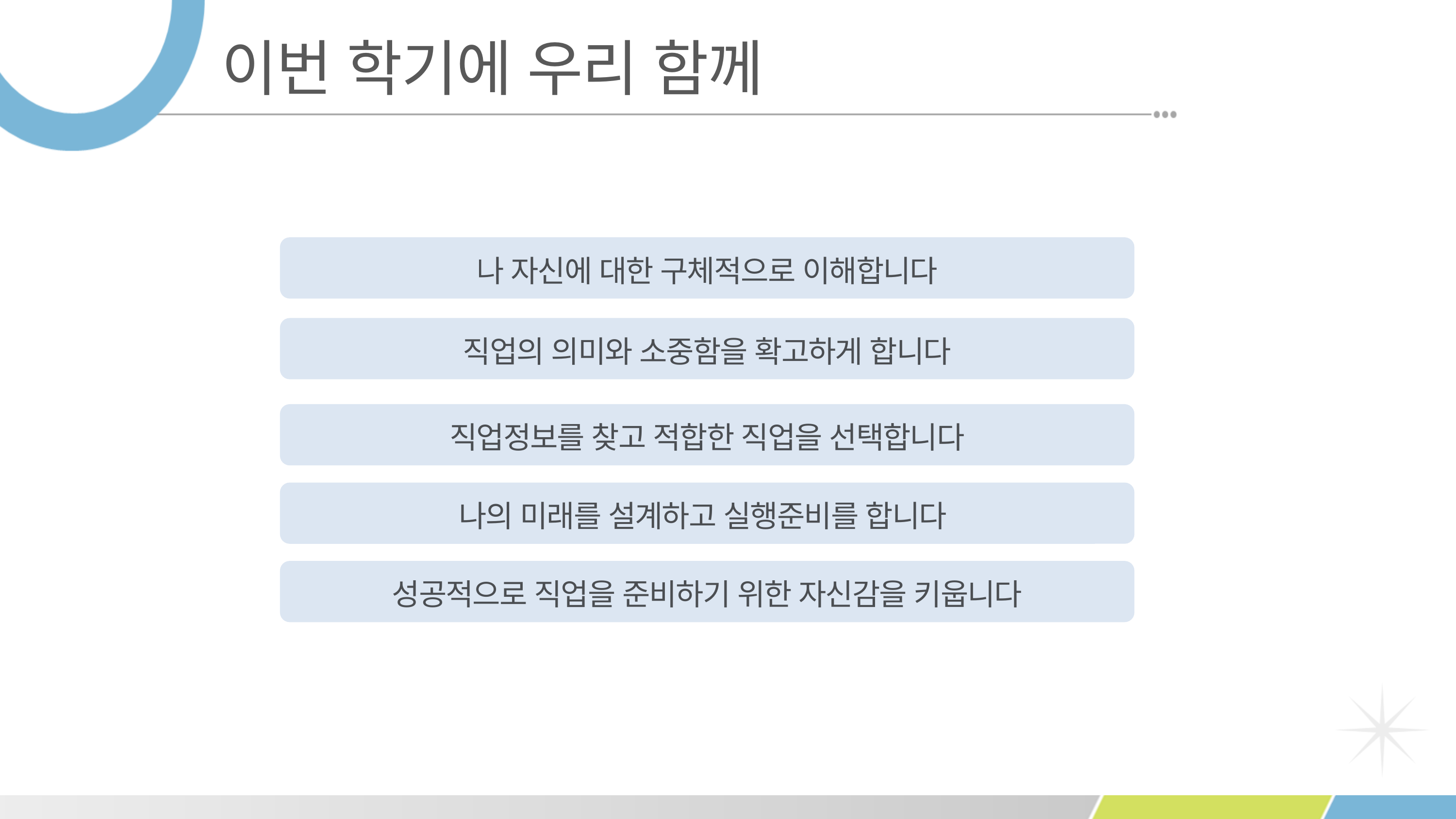

이번 학기에 우리 함께
나 자신에 대한 구체적으로 이해합니다
직업의 의미와 소중함을 확고하게 합니다
직업정보를 찾고 적합한 직업을 선택합니다
나의 미래를 설계하고 실행준비를 합니다
성공적으로 직업을 준비하기 위한 자신감을 키웁니다